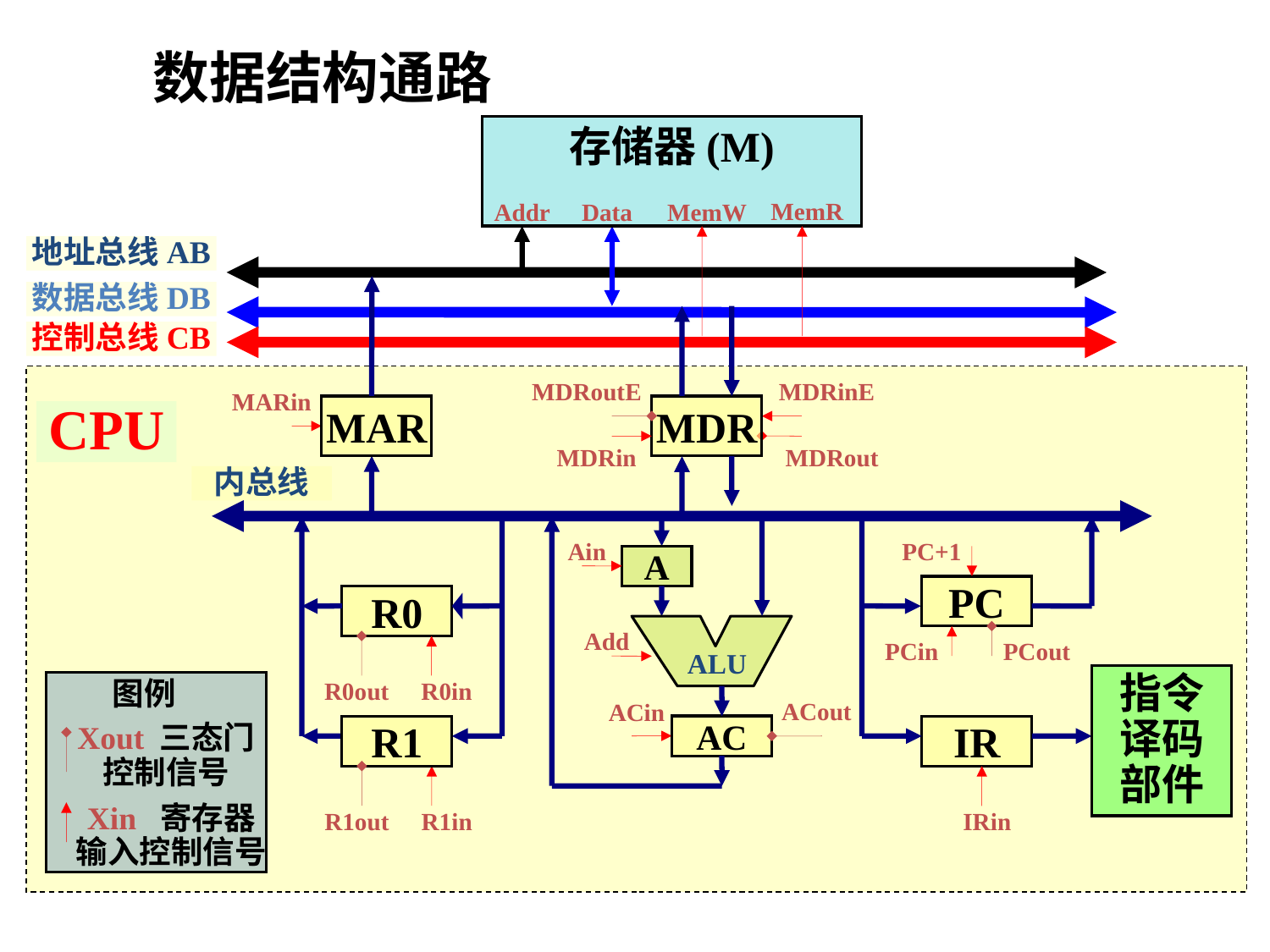

# 数据结构通路
存储器(M)

MemR
Addr
Data
MemW

地址总线AB

数据总线DB

控制总线CB

MDRoutE
MDRinE
MARin
MAR
MDR
CPU

MDRin

MDRout

内总线

PC+1
Ain
A

PC

R0

Add

PCin
PCout
ALU

指令
译码
部件

R0out
R0in
图例

ACout
ACin
R1
AC
IR
Xout 三态门
控制信号

Xin  寄存器
输入控制信号

R1out
R1in
IRin